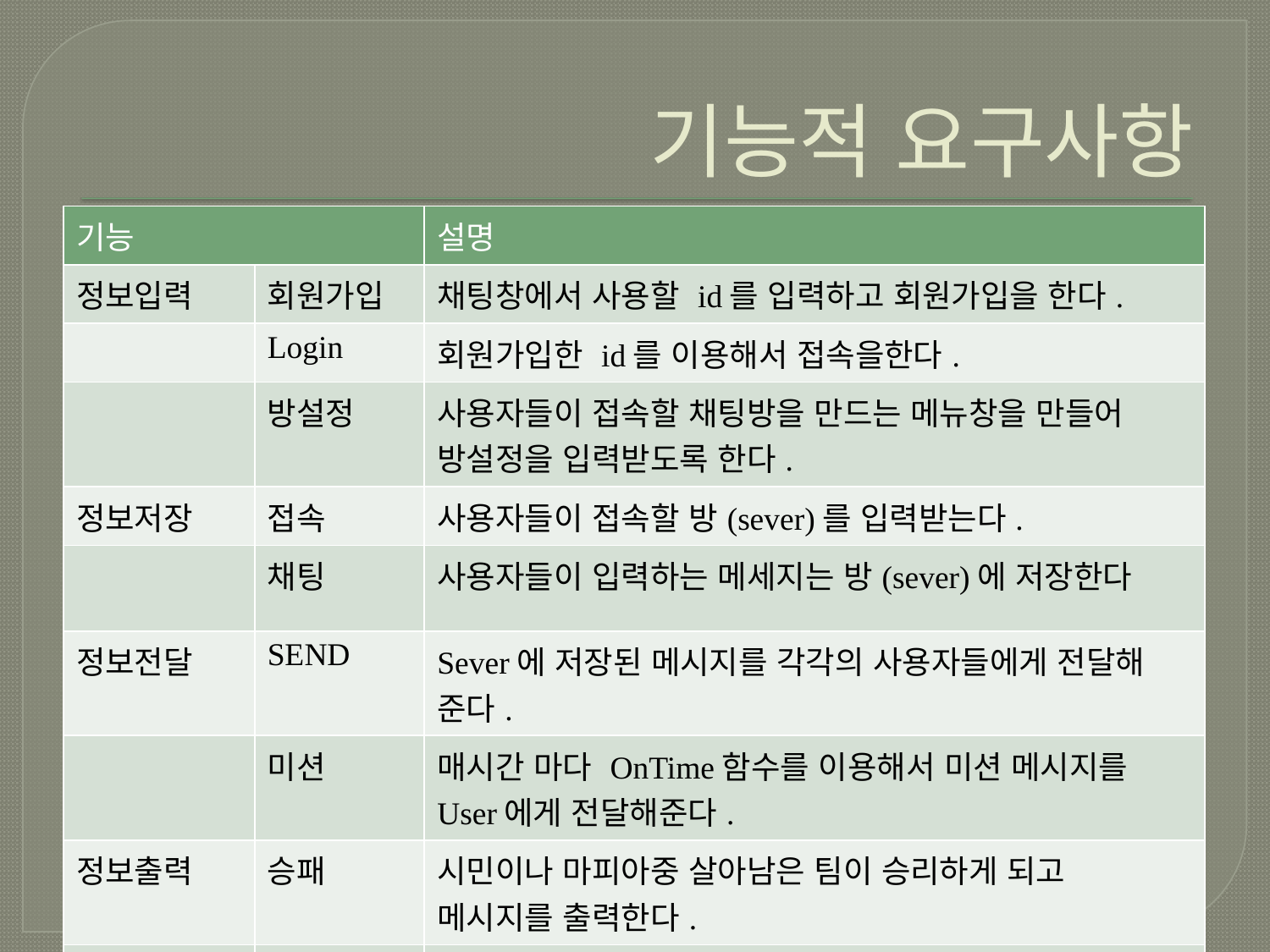

# 기능적 요구사항
| 기능 |  | 설명 |
| --- | --- | --- |
| 정보입력 | 회원가입 | 채팅창에서 사용할 id를 입력하고 회원가입을 한다. |
|  | Login | 회원가입한 id를 이용해서 접속을한다. |
|  | 방설정 | 사용자들이 접속할 채팅방을 만드는 메뉴창을 만들어 방설정을 입력받도록 한다. |
| 정보저장 | 접속 | 사용자들이 접속할 방(sever)를 입력받는다. |
|  | 채팅 | 사용자들이 입력하는 메세지는 방(sever)에 저장한다 |
| 정보전달 | SEND | Sever에 저장된 메시지를 각각의 사용자들에게 전달해 준다. |
|  | 미션 | 매시간 마다 OnTime함수를 이용해서 미션 메시지를 User에게 전달해준다. |
| 정보출력 | 승패 | 시민이나 마피아중 살아남은 팀이 승리하게 되고 메시지를 출력한다. |
|  | 랭킹 | 게임당 승패여부에 따라 일정점수 부여받아 출력된다. |